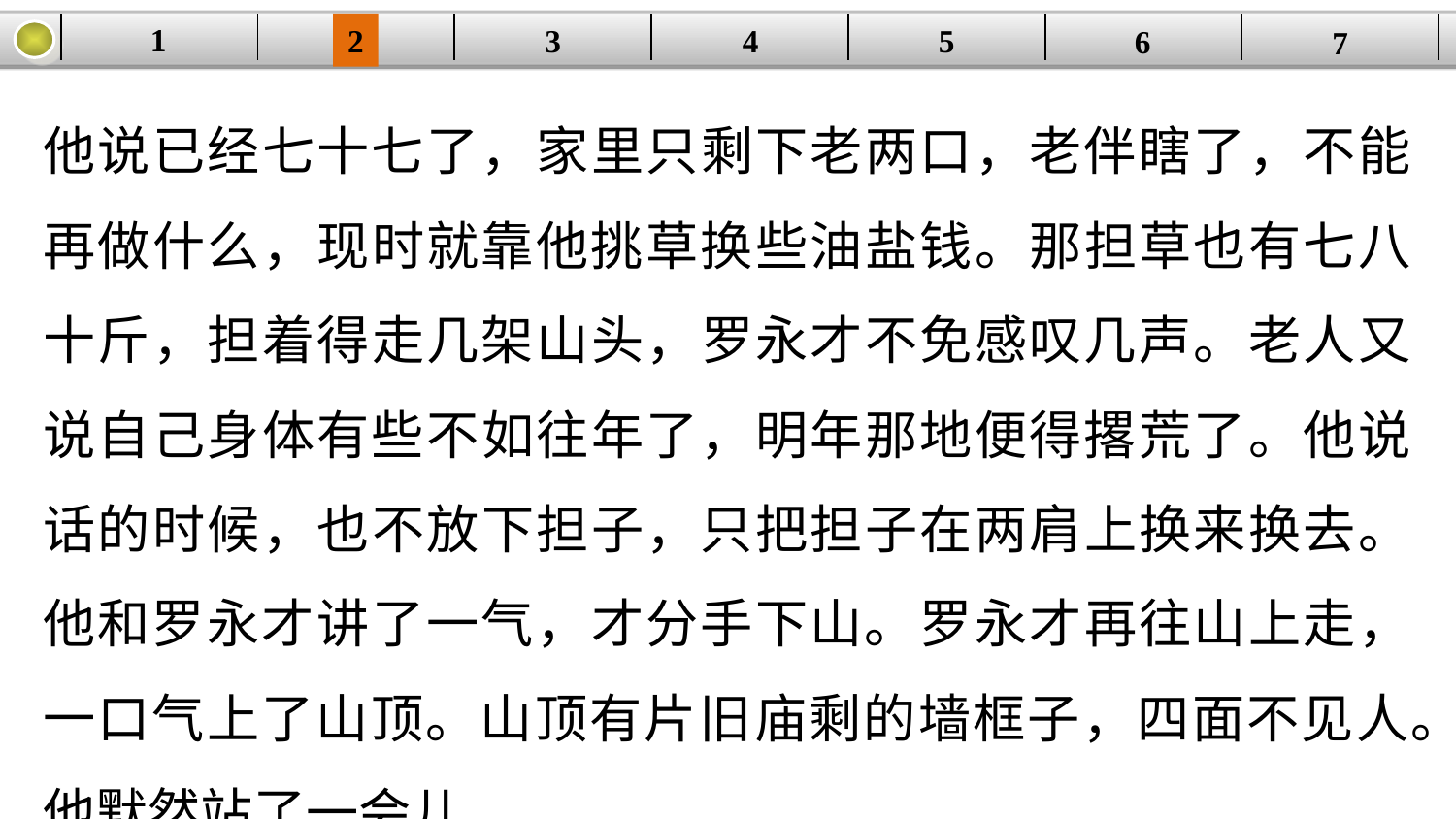

1
5
3
2
|  |  |  |  |  |  |  |
| --- | --- | --- | --- | --- | --- | --- |
4
6
7

他说已经七十七了，家里只剩下老两口，老伴瞎了，不能再做什么，现时就靠他挑草换些油盐钱。那担草也有七八十斤，担着得走几架山头，罗永才不免感叹几声。老人又说自己身体有些不如往年了，明年那地便得撂荒了。他说话的时候，也不放下担子，只把担子在两肩上换来换去。他和罗永才讲了一气，才分手下山。罗永才再往山上走，一口气上了山顶。山顶有片旧庙剩的墙框子，四面不见人。他默然站了一会儿，